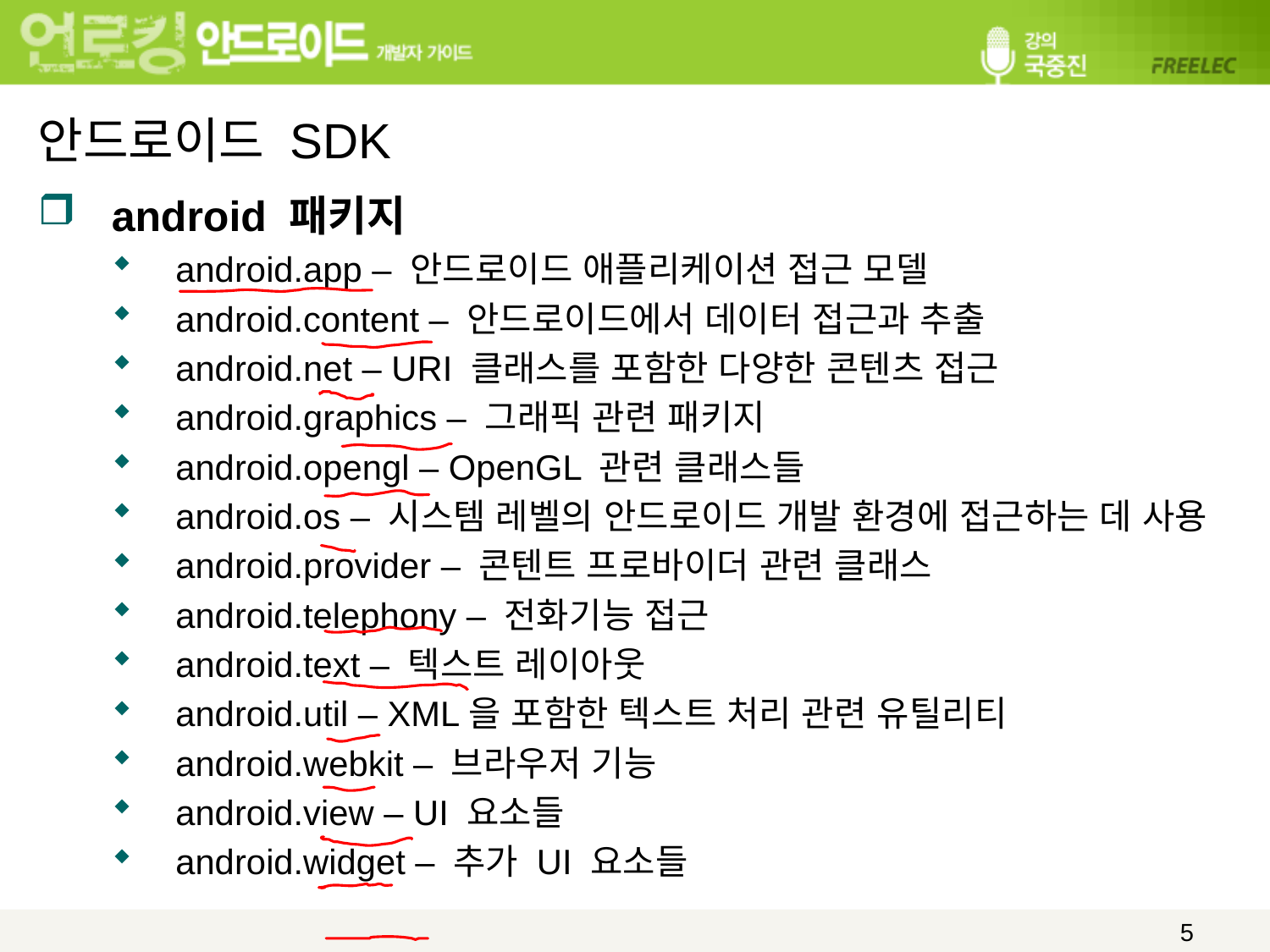

# 안드로이드 SDK
android 패키지
android.app – 안드로이드 애플리케이션 접근 모델
android.content – 안드로이드에서 데이터 접근과 추출
android.net – URI 클래스를 포함한 다양한 콘텐츠 접근
android.graphics – 그래픽 관련 패키지
android.opengl – OpenGL 관련 클래스들
android.os – 시스템 레벨의 안드로이드 개발 환경에 접근하는 데 사용
android.provider – 콘텐트 프로바이더 관련 클래스
android.telephony – 전화기능 접근
android.text – 텍스트 레이아웃
android.util – XML을 포함한 텍스트 처리 관련 유틸리티
android.webkit – 브라우저 기능
android.view – UI 요소들
android.widget – 추가 UI 요소들
5